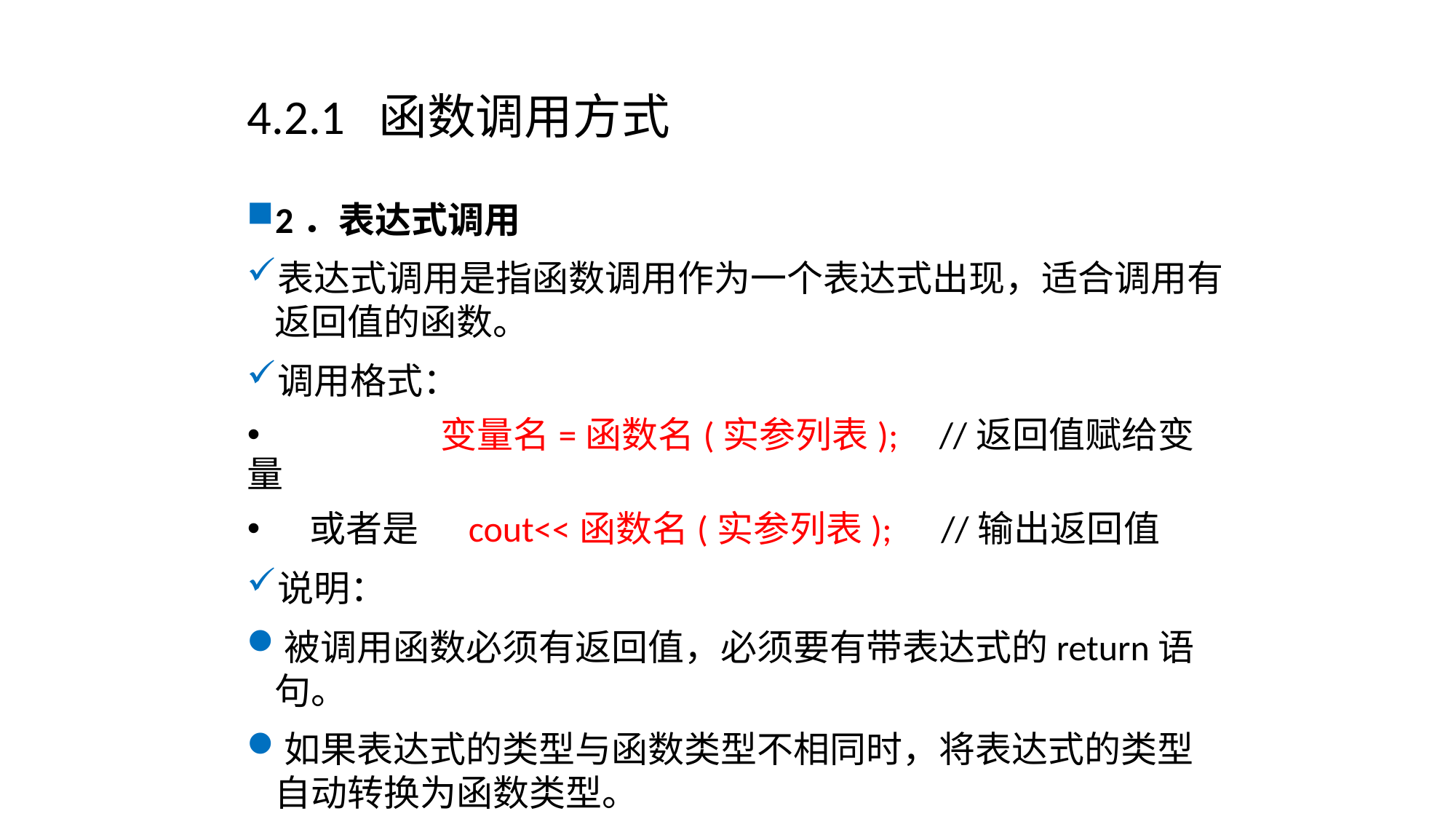

# 4.2.1  函数调用方式
2．表达式调用
表达式调用是指函数调用作为一个表达式出现，适合调用有返回值的函数。
调用格式：
                     变量名=函数名(实参列表);     //返回值赋给变量
     或者是     cout<<函数名(实参列表);      //输出返回值
说明：
被调用函数必须有返回值，必须要有带表达式的return语句。
如果表达式的类型与函数类型不相同时，将表达式的类型自动转换为函数类型。